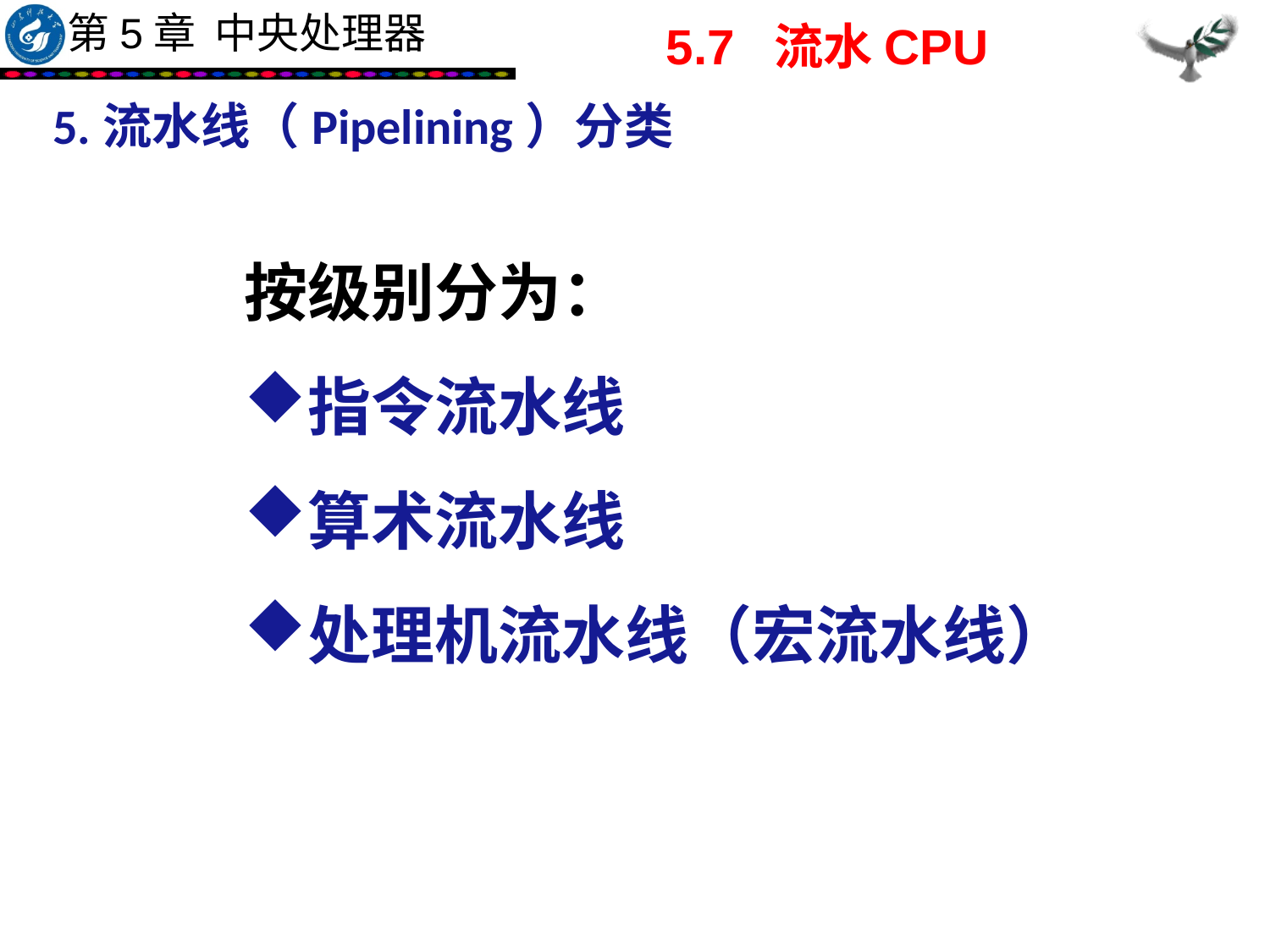

5.7  流水CPU
5.流水线（Pipelining）分类
按级别分为：
指令流水线
算术流水线
处理机流水线（宏流水线）